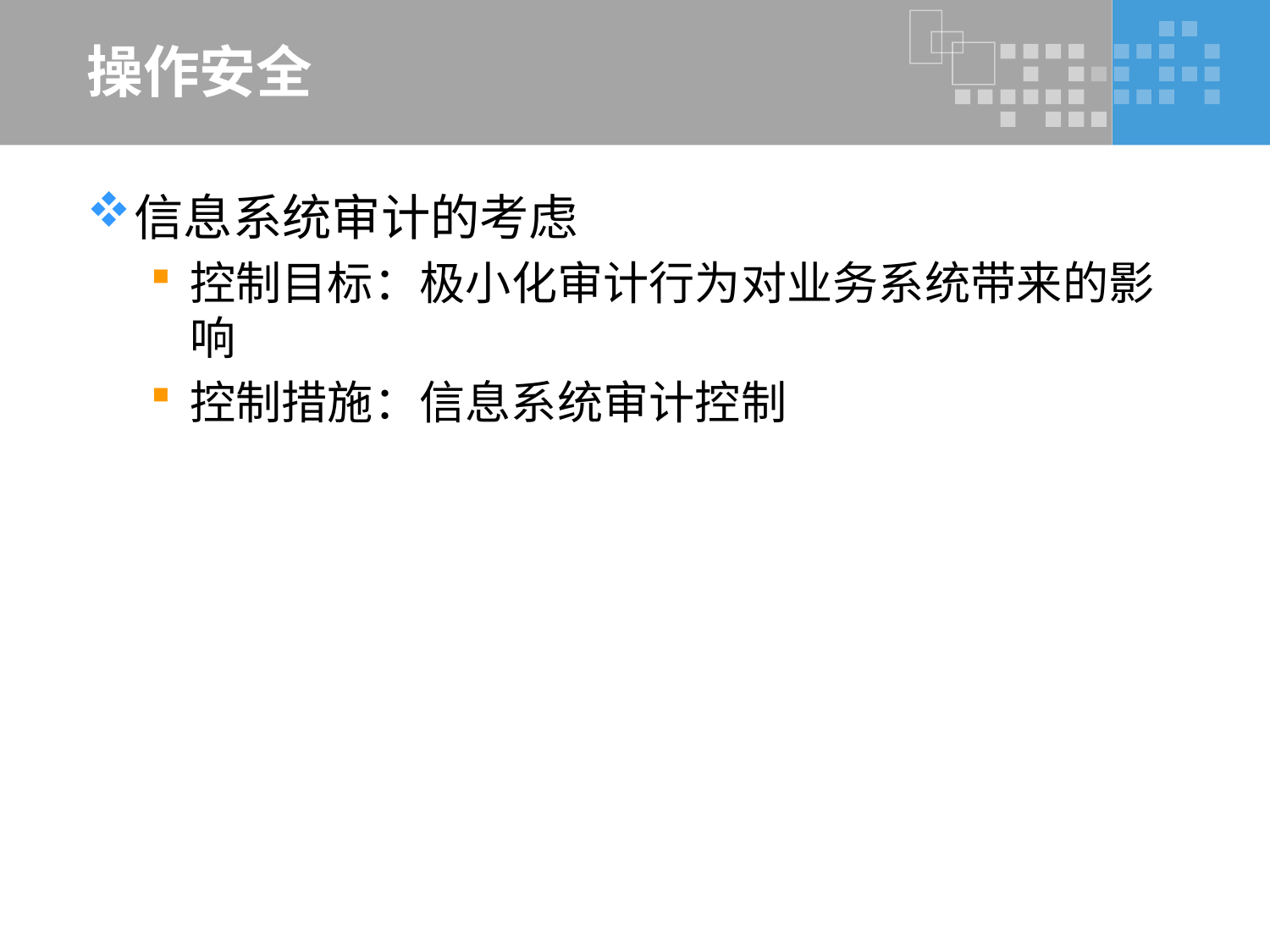

# 操作安全
信息系统审计的考虑
控制目标：极小化审计行为对业务系统带来的影响
控制措施：信息系统审计控制

40